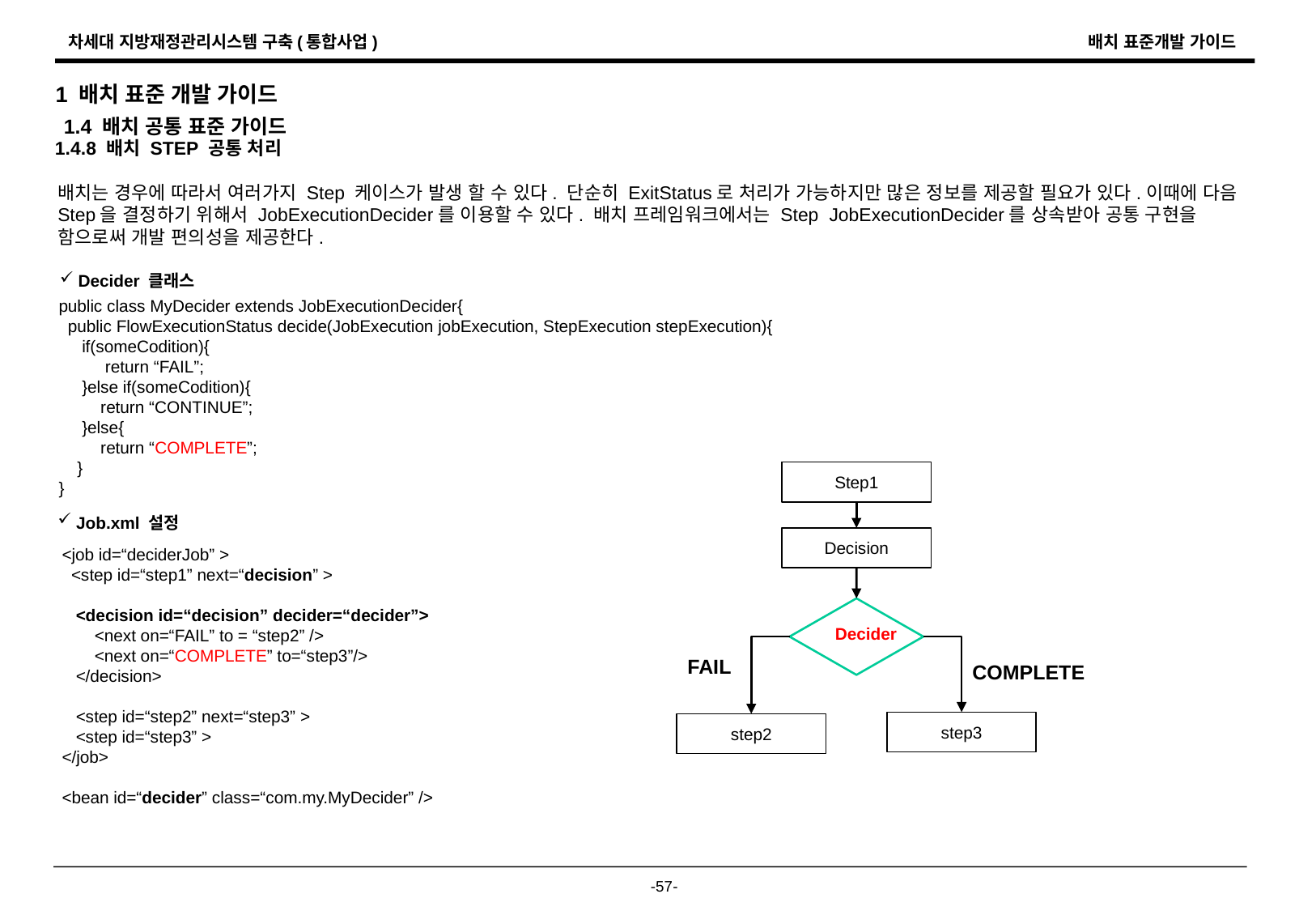

1 배치 표준 개발 가이드
1.4 배치 공통 표준 가이드
1.4.8 배치 STEP 공통 처리
배치는 경우에 따라서 여러가지 Step 케이스가 발생 할 수 있다. 단순히 ExitStatus로 처리가 가능하지만 많은 정보를 제공할 필요가 있다.이때에 다음 Step을 결정하기 위해서 JobExecutionDecider를 이용할 수 있다. 배치 프레임워크에서는 Step  JobExecutionDecider를 상속받아 공통 구현을 함으로써 개발 편의성을 제공한다.
 Decider 클래스
public class MyDecider extends JobExecutionDecider{
  public FlowExecutionStatus decide(JobExecution jobExecution, StepExecution stepExecution){
     if(someCodition){
          return “FAIL”;
     }else if(someCodition){
         return “CONTINUE”;
     }else{
         return “COMPLETE”;
    }
}
Step1
 Job.xml 설정
Decision
<job id=“deciderJob” >
  <step id=“step1” next=“decision” >

   <decision id=“decision” decider=“decider”>
       <next on=“FAIL” to = “step2” />
       <next on=“COMPLETE” to=“step3”/>
   </decision>

   <step id=“step2” next=“step3” >
   <step id=“step3” >
</job>

<bean id=“decider” class=“com.my.MyDecider” />
Decider
FAIL
COMPLETE
step3
step2